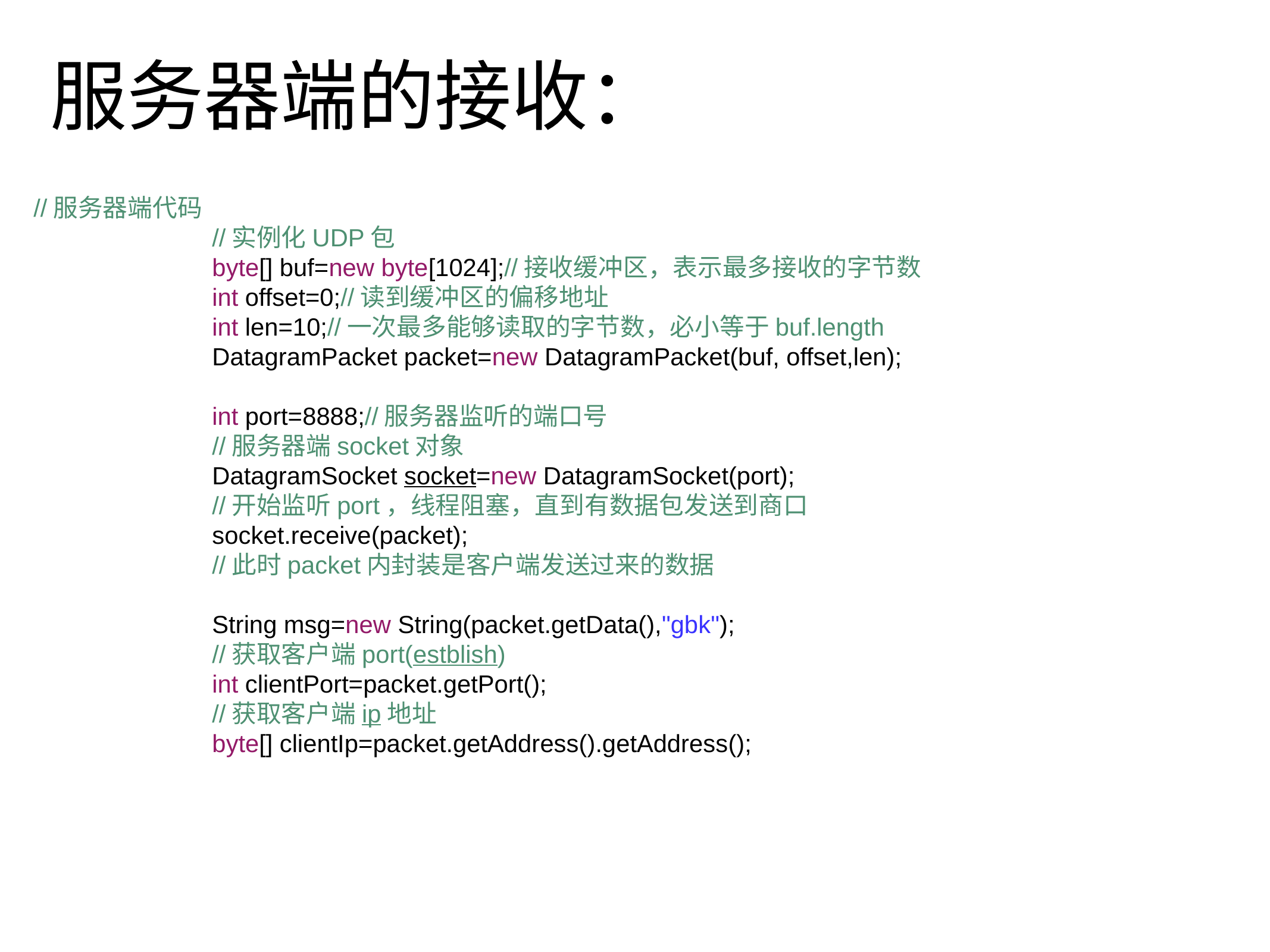

# 服务器端的接收：
//服务器端代码
		//实例化UDP包
		byte[] buf=new byte[1024];//接收缓冲区，表示最多接收的字节数
		int offset=0;//读到缓冲区的偏移地址
		int len=10;//一次最多能够读取的字节数，必小等于buf.length
		DatagramPacket packet=new DatagramPacket(buf, offset,len);

		int port=8888;//服务器监听的端口号
		//服务器端socket对象
		DatagramSocket socket=new DatagramSocket(port);
		//开始监听port，线程阻塞，直到有数据包发送到商口
		socket.receive(packet);
		//此时packet内封装是客户端发送过来的数据

		String msg=new String(packet.getData(),"gbk");
		//获取客户端port(estblish)
		int clientPort=packet.getPort();
		//获取客户端ip地址
		byte[] clientIp=packet.getAddress().getAddress();
7